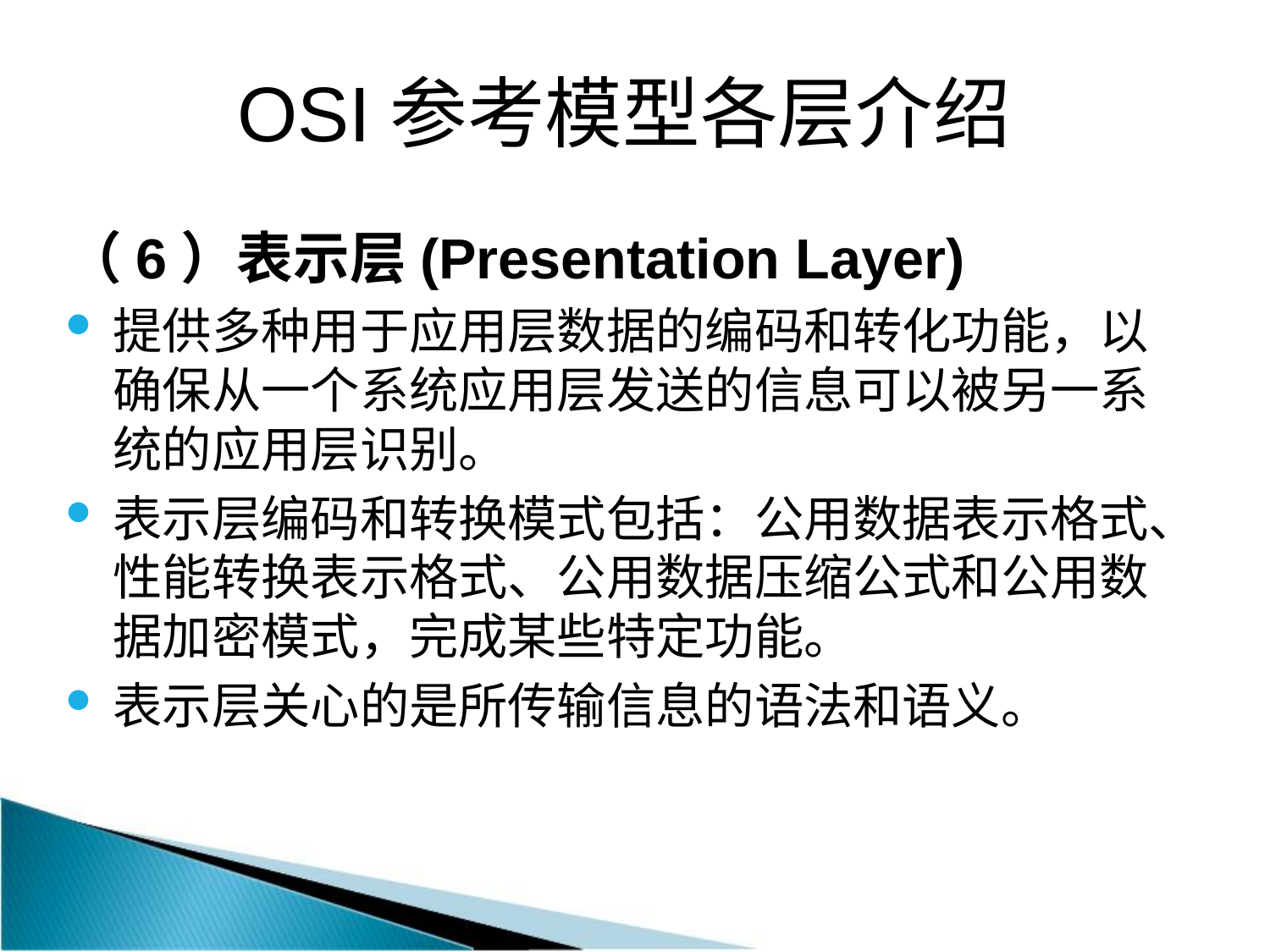

# OSI参考模型各层介绍
（6）表示层(Presentation Layer)
提供多种用于应用层数据的编码和转化功能，以确保从一个系统应用层发送的信息可以被另一系统的应用层识别。
表示层编码和转换模式包括：公用数据表示格式、性能转换表示格式、公用数据压缩公式和公用数据加密模式，完成某些特定功能。
表示层关心的是所传输信息的语法和语义。